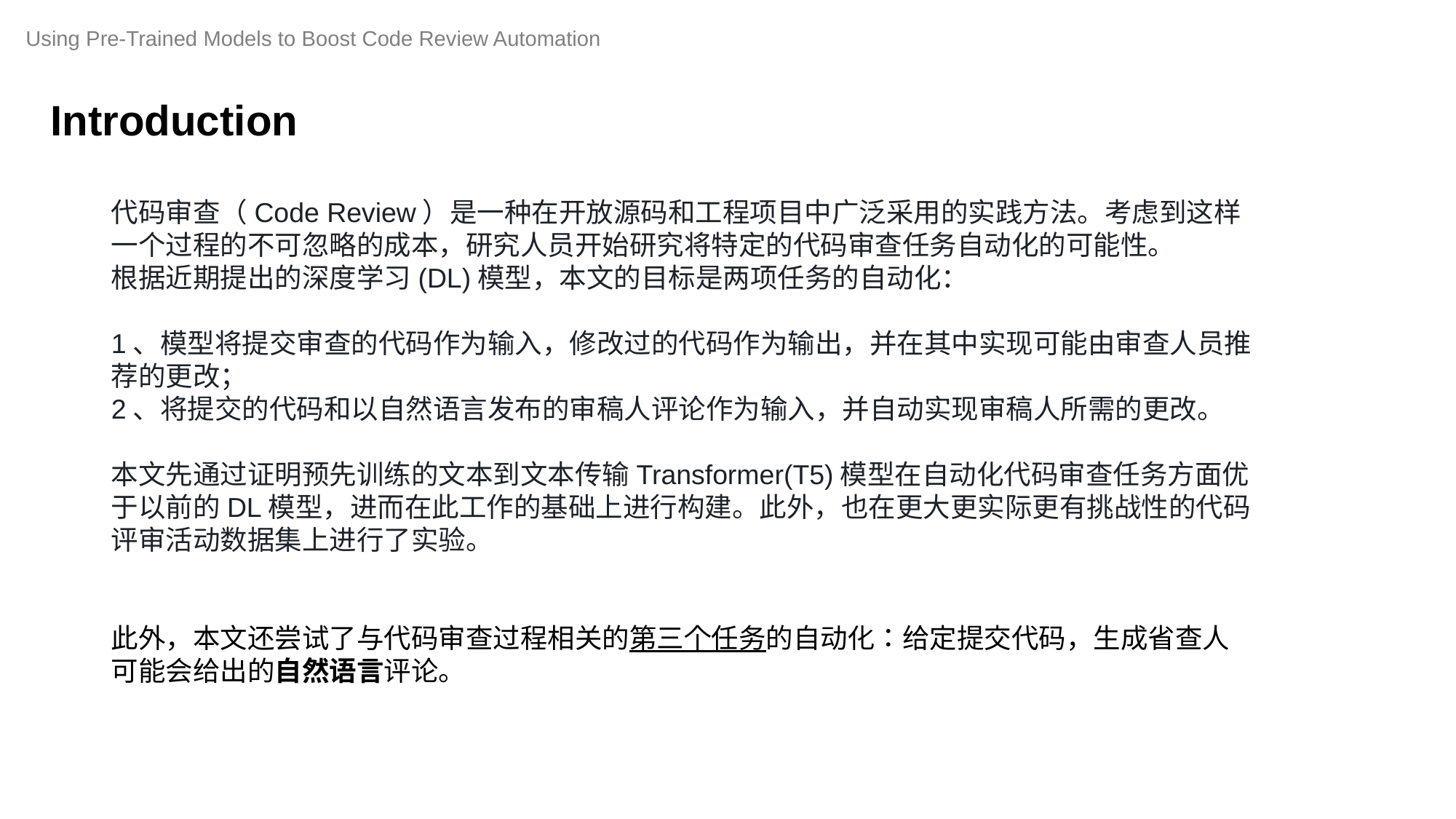

Using Pre-Trained Models to Boost Code Review Automation
Introduction
代码审查（Code Review）是一种在开放源码和工程项目中广泛采用的实践方法。考虑到这样一个过程的不可忽略的成本，研究人员开始研究将特定的代码审查任务自动化的可能性。
根据近期提出的深度学习(DL)模型，本文的目标是两项任务的自动化：

1、模型将提交审查的代码作为输入，修改过的代码作为输出，并在其中实现可能由审查人员推荐的更改；
2、将提交的代码和以自然语言发布的审稿人评论作为输入，并自动实现审稿人所需的更改。

本文先通过证明预先训练的文本到文本传输Transformer(T5)模型在自动化代码审查任务方面优于以前的DL模型，进而在此工作的基础上进行构建。此外，也在更大更实际更有挑战性的代码评审活动数据集上进行了实验。

此外，本文还尝试了与代码审查过程相关的第三个任务的自动化：给定提交代码，生成省查人可能会给出的自然语言评论。